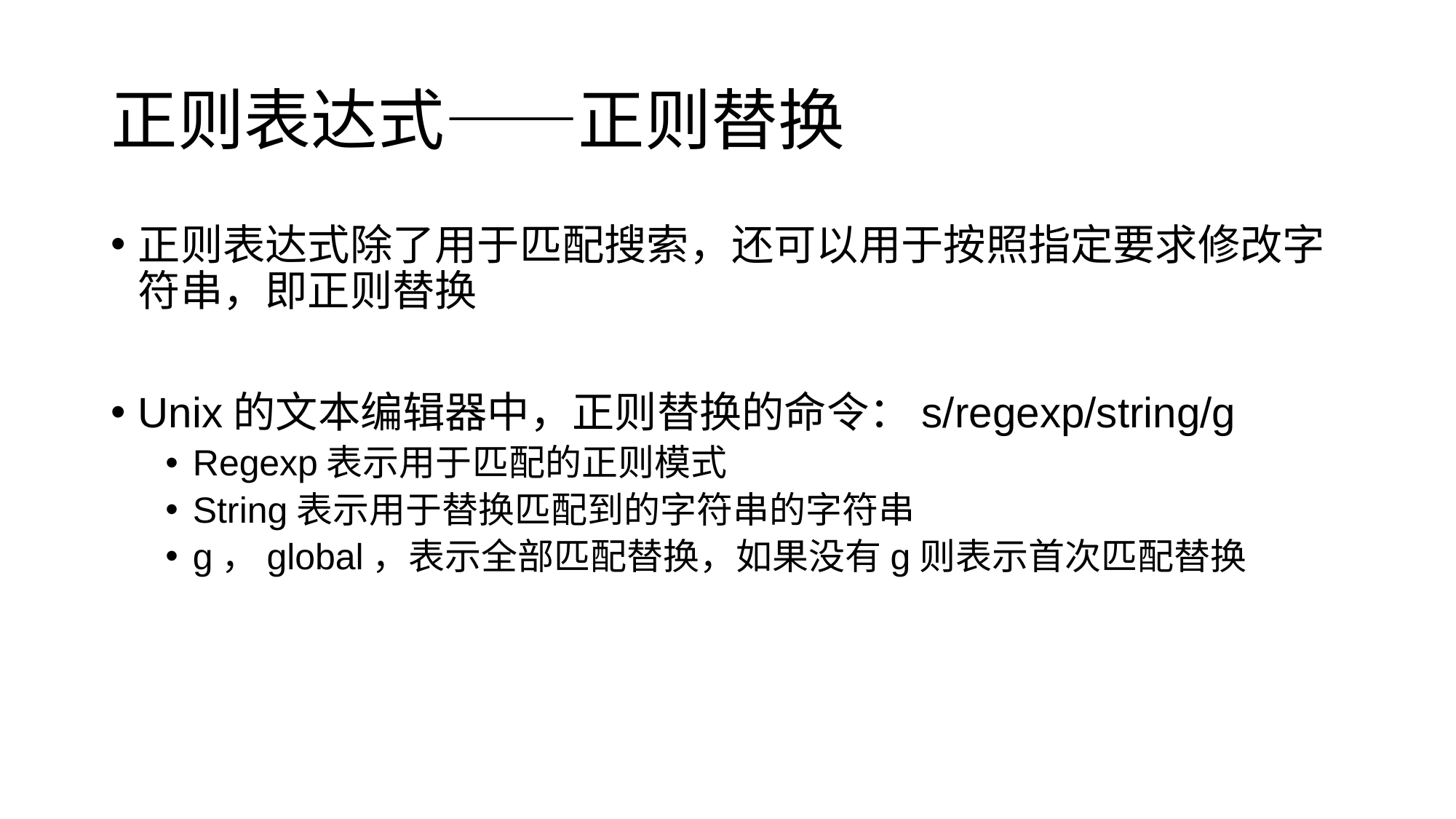

# 正则表达式——正则替换
正则表达式除了用于匹配搜索，还可以用于按照指定要求修改字符串，即正则替换

Unix的文本编辑器中，正则替换的命令：s/regexp/string/g
Regexp表示用于匹配的正则模式
String表示用于替换匹配到的字符串的字符串
g，global，表示全部匹配替换，如果没有g则表示首次匹配替换